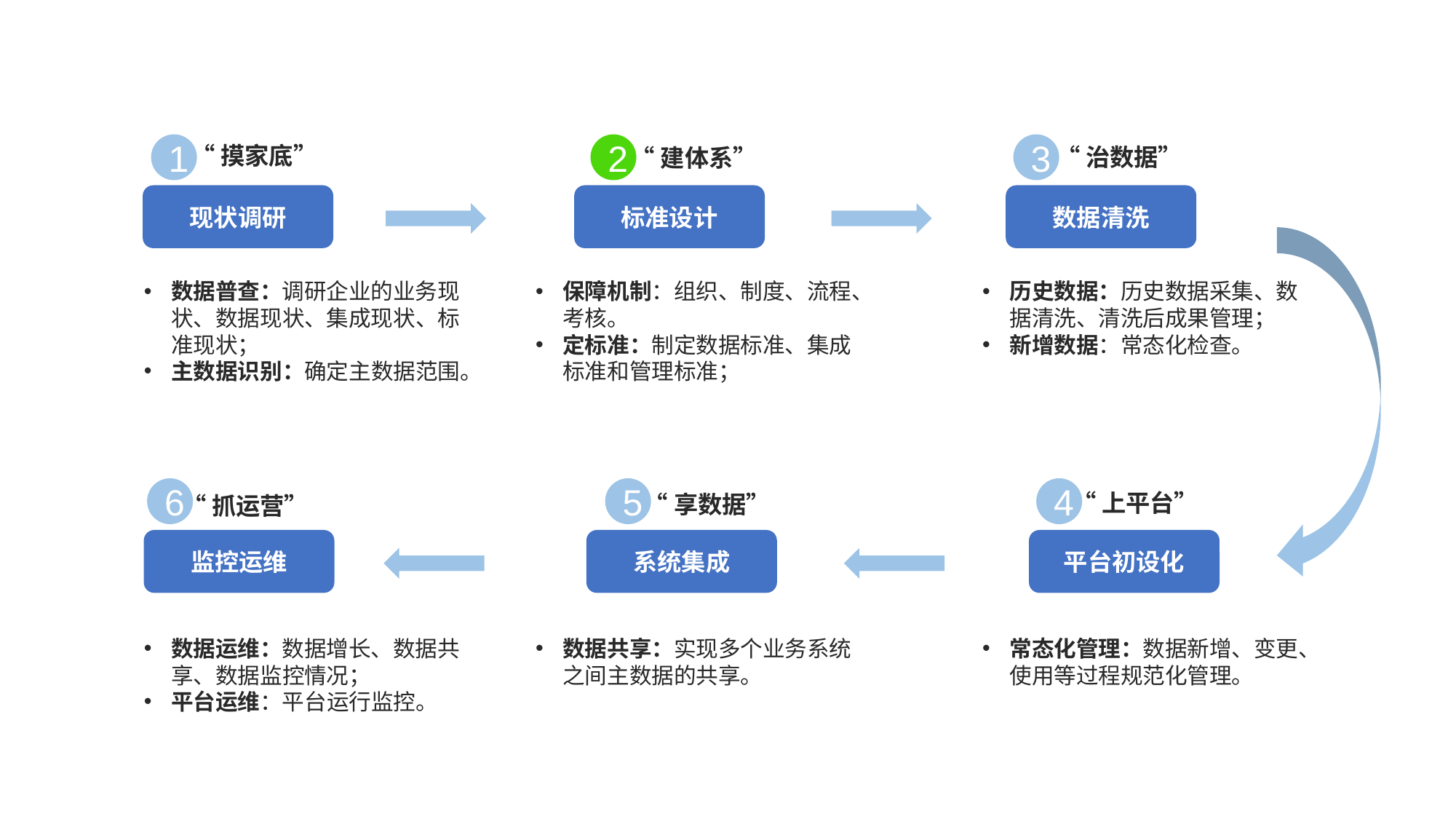

主数据建设实施过程
1
2
3
“摸家底”
“治数据”
“建体系”
现状调研
标准设计
数据清洗

历史数据：历史数据采集、数据清洗、清洗后成果管理；
新增数据：常态化检查。
数据普查：调研企业的业务现状、数据现状、集成现状、标准现状；
主数据识别：确定主数据范围。
保障机制：组织、制度、流程、考核。
定标准：制定数据标准、集成标准和管理标准；

6
5
4
“上平台”
“享数据”
“抓运营”
监控运维
系统集成
平台初设化

数据运维：数据增长、数据共享、数据监控情况；
平台运维：平台运行监控。
数据共享：实现多个业务系统之间主数据的共享。
常态化管理：数据新增、变更、使用等过程规范化管理。